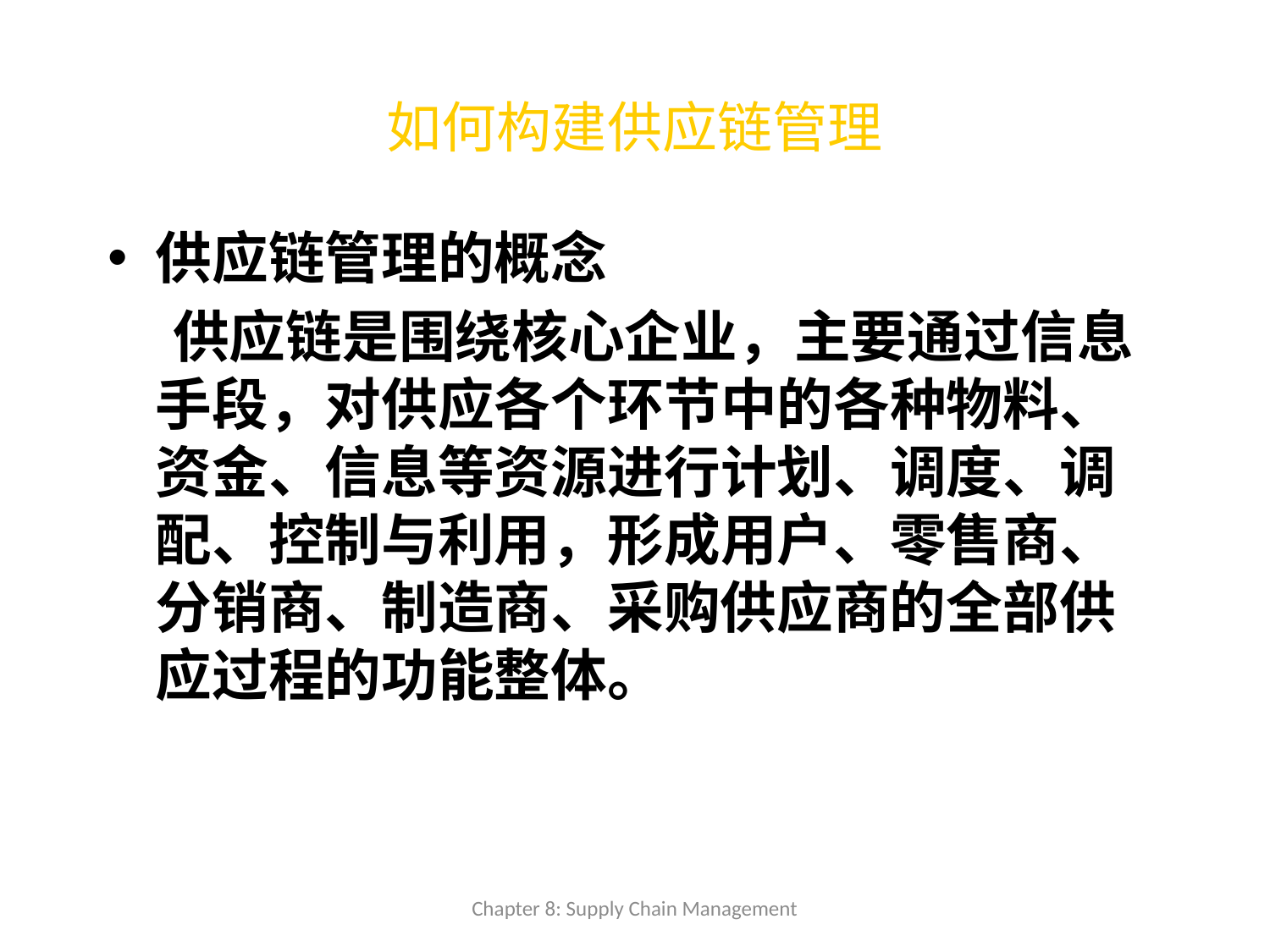

# 如何构建供应链管理
供应链管理的概念
    供应链是围绕核心企业，主要通过信息手段，对供应各个环节中的各种物料、资金、信息等资源进行计划、调度、调配、控制与利用，形成用户、零售商、分销商、制造商、采购供应商的全部供应过程的功能整体。
Chapter 8: Supply Chain Management